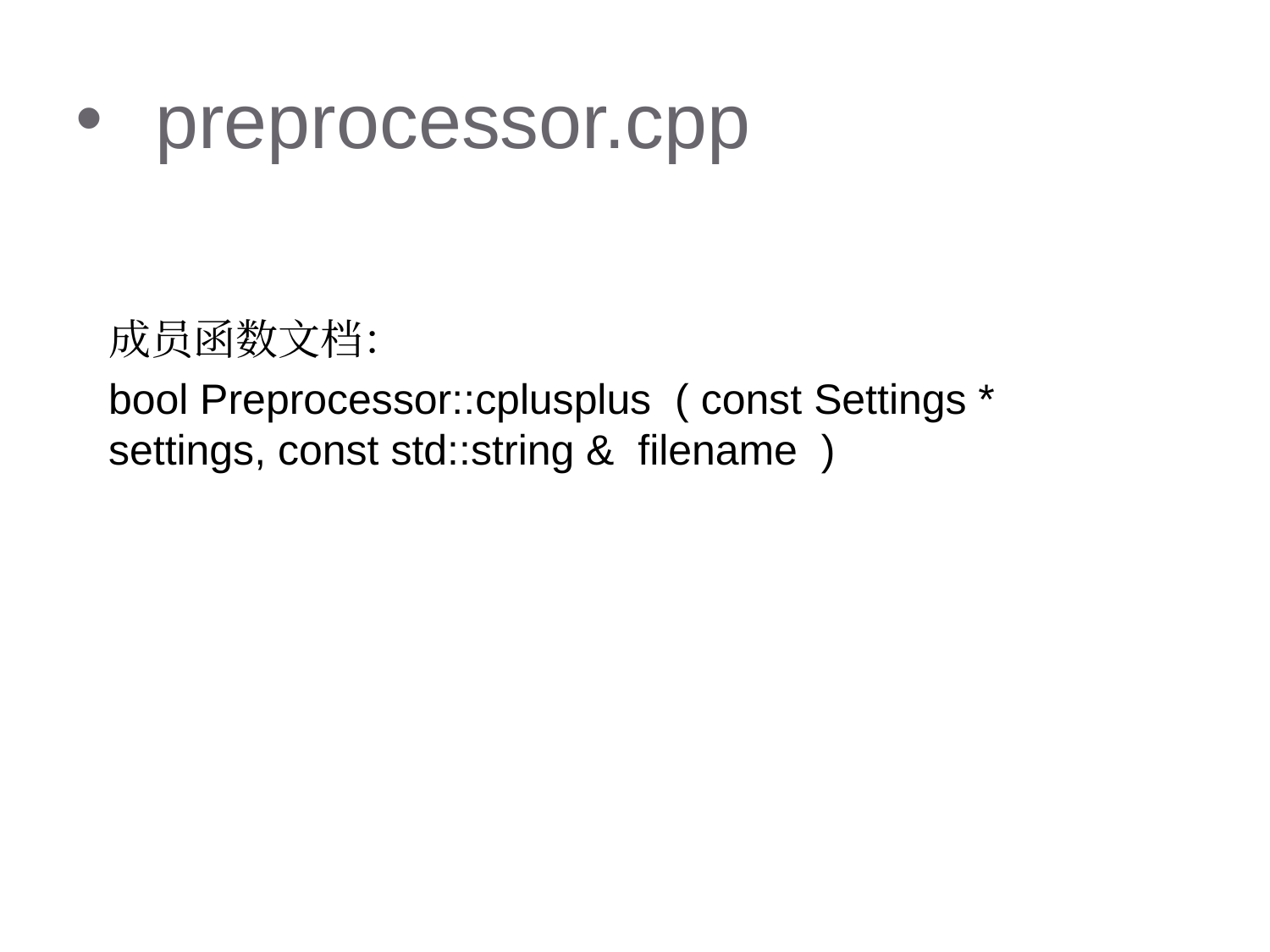

# preprocessor.cpp
成员函数文档：
bool Preprocessor::cplusplus  ( const Settings *  settings, const std::string &  filename  )